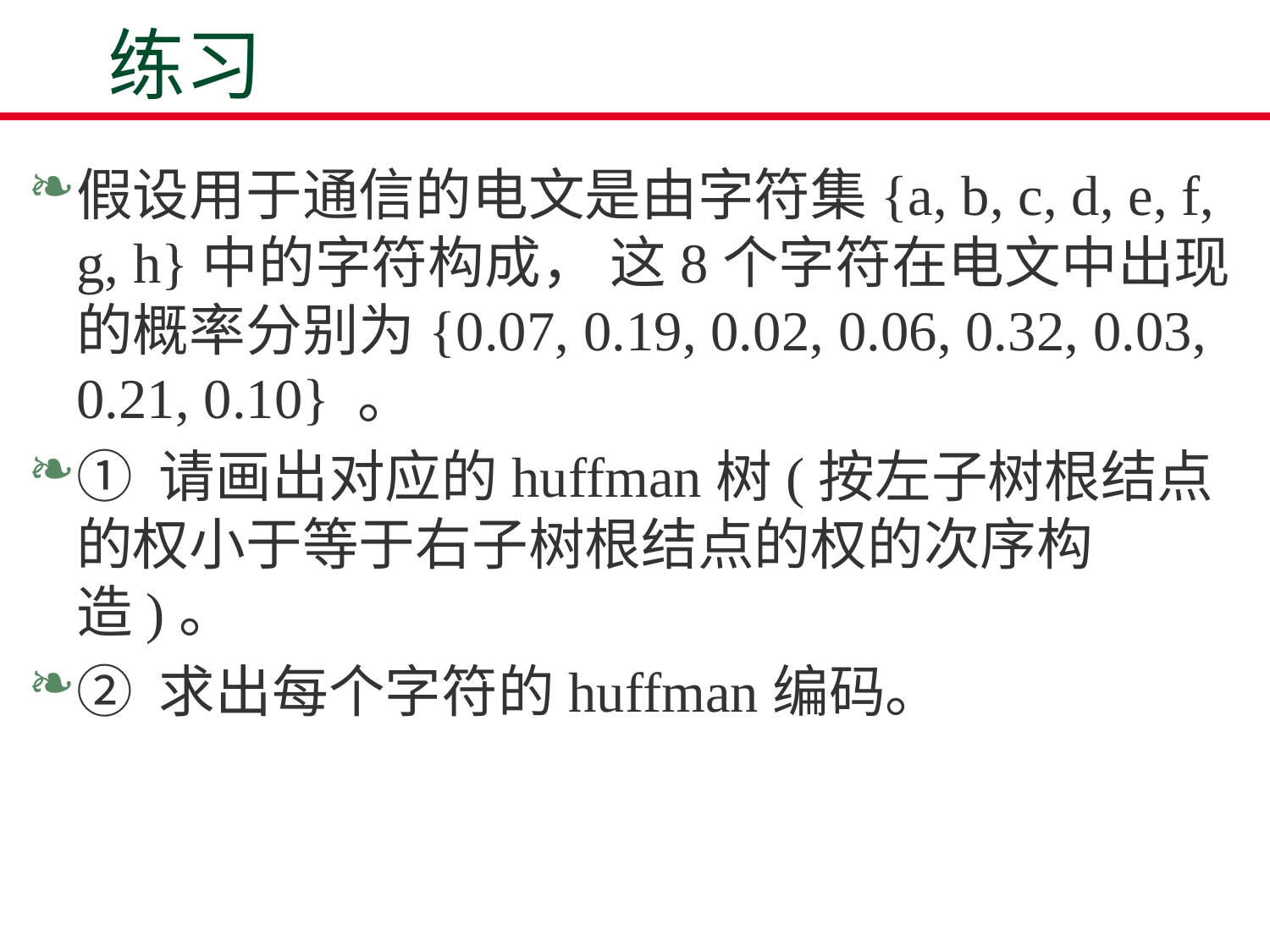

# 练习
假设用于通信的电文是由字符集{a, b, c, d, e, f, g, h}中的字符构成， 这8个字符在电文中出现的概率分别为{0.07, 0.19, 0.02, 0.06, 0.32, 0.03, 0.21, 0.10} 。
① 请画出对应的huffman树(按左子树根结点的权小于等于右子树根结点的权的次序构造)。
② 求出每个字符的huffman编码。